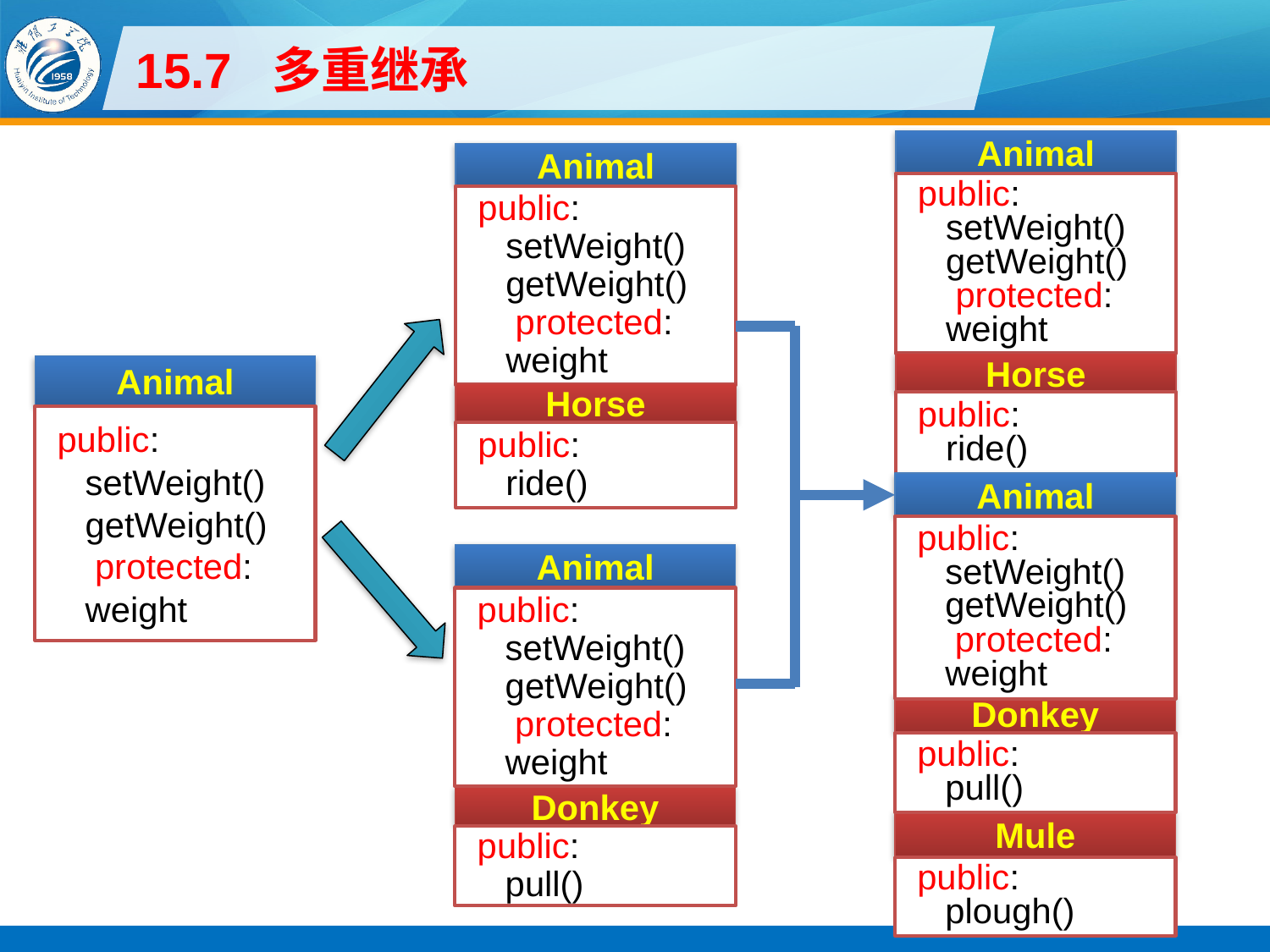

# 15.7  多重继承
Animal
 public:
setWeight()
getWeight()
 protected:
weight
Animal
 public:
setWeight()
getWeight()
 protected:
weight
Horse
 public:
ride()
Animal
 public:
setWeight()
getWeight()
 protected:
weight

Horse
 public:
ride()
Animal
 public:
setWeight()
getWeight()
 protected:
weight
Animal
 public:
setWeight()
getWeight()
 protected:
weight

Donkey
 public:
pull()
Donkey
 public:
pull()
Mule
 public:
plough()